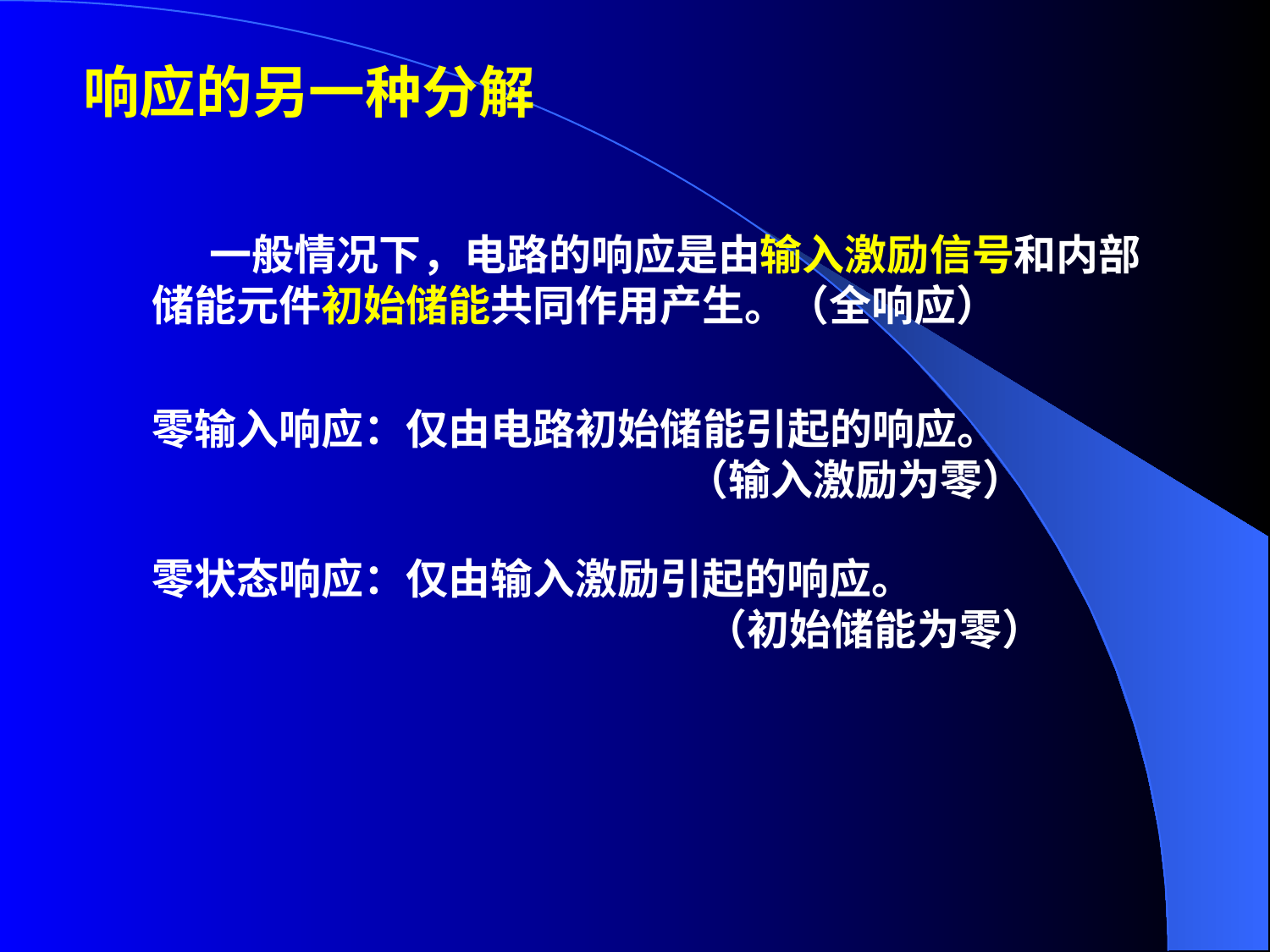

响应的另一种分解
     一般情况下，电路的响应是由输入激励信号和内部储能元件初始储能共同作用产生。（全响应）
零输入响应：仅由电路初始储能引起的响应。
                                                       （输入激励为零）
零状态响应：仅由输入激励引起的响应。
                                                         （初始储能为零）